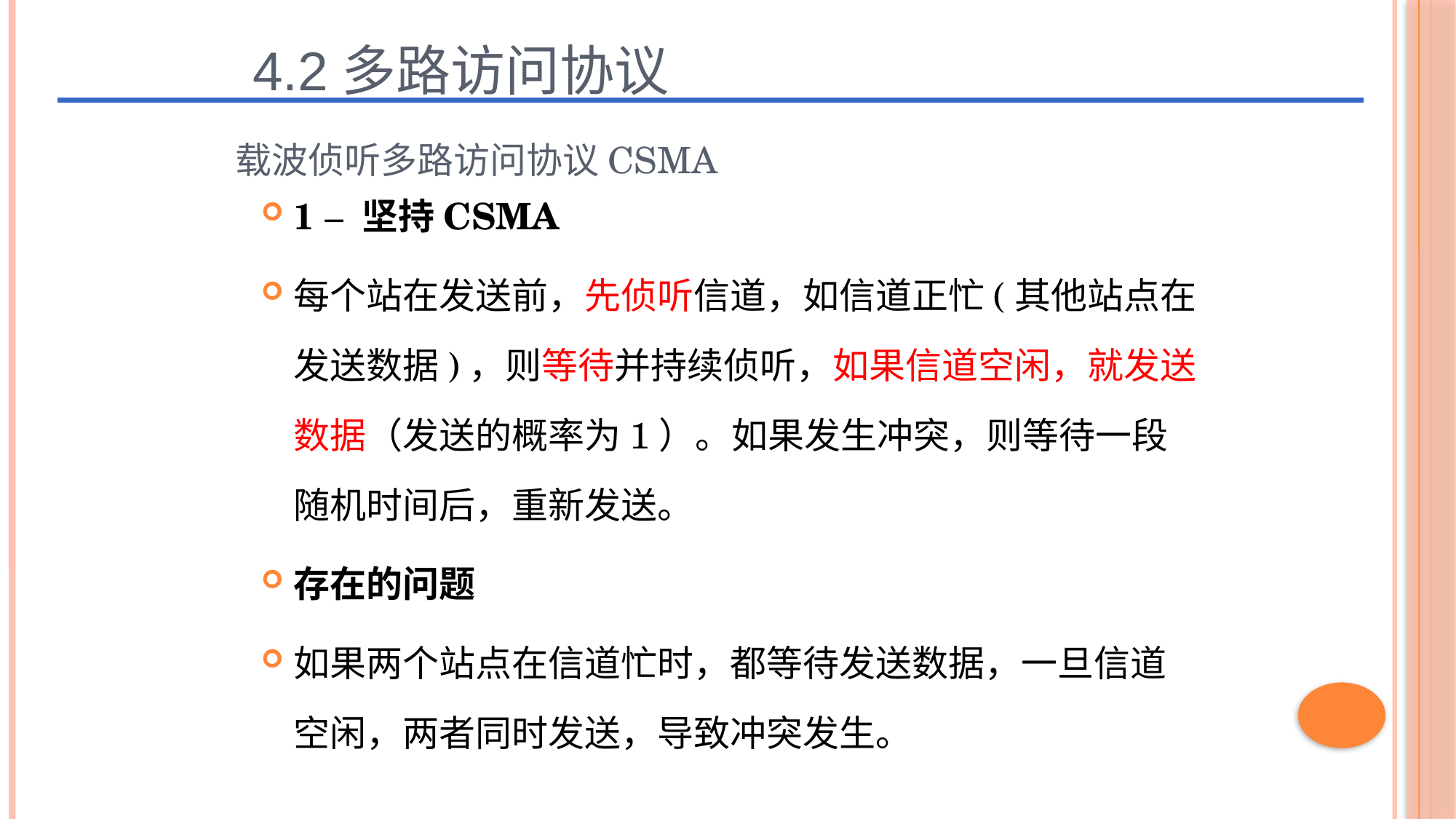

4.2多路访问协议
# 载波侦听多路访问协议CSMA
1 – 坚持CSMA
每个站在发送前，先侦听信道，如信道正忙(其他站点在发送数据)，则等待并持续侦听，如果信道空闲，就发送数据（发送的概率为1）。如果发生冲突，则等待一段随机时间后，重新发送。
存在的问题
如果两个站点在信道忙时，都等待发送数据，一旦信道空闲，两者同时发送，导致冲突发生。